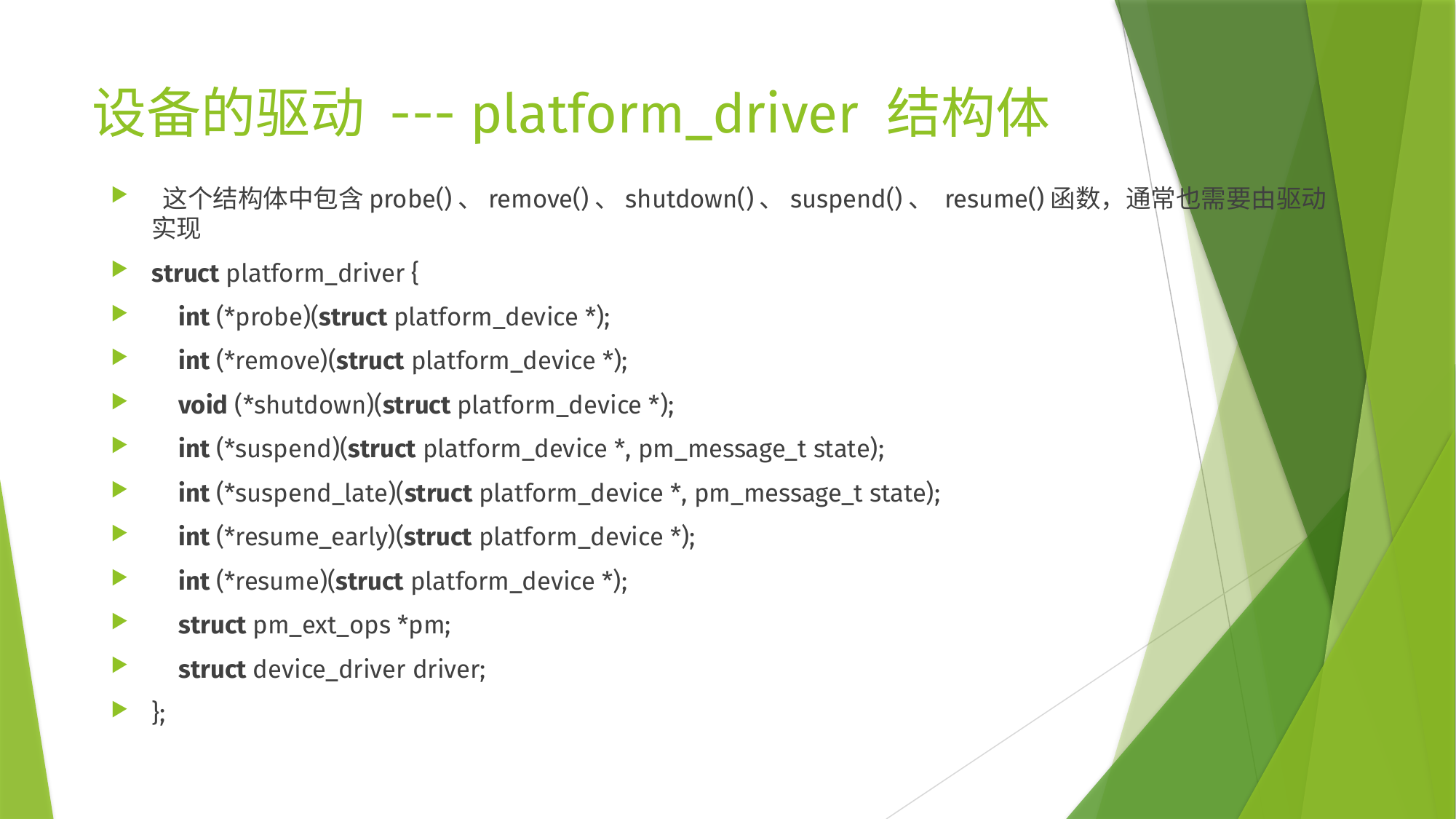

# 设备的驱动 --- platform_driver 结构体
 这个结构体中包含probe()、remove()、shutdown()、suspend()、 resume()函数，通常也需要由驱动实现
struct platform_driver {
    int (*probe)(struct platform_device *);
    int (*remove)(struct platform_device *);
    void (*shutdown)(struct platform_device *);
    int (*suspend)(struct platform_device *, pm_message_t state);
    int (*suspend_late)(struct platform_device *, pm_message_t state);
    int (*resume_early)(struct platform_device *);
    int (*resume)(struct platform_device *);
    struct pm_ext_ops *pm;
    struct device_driver driver;
};